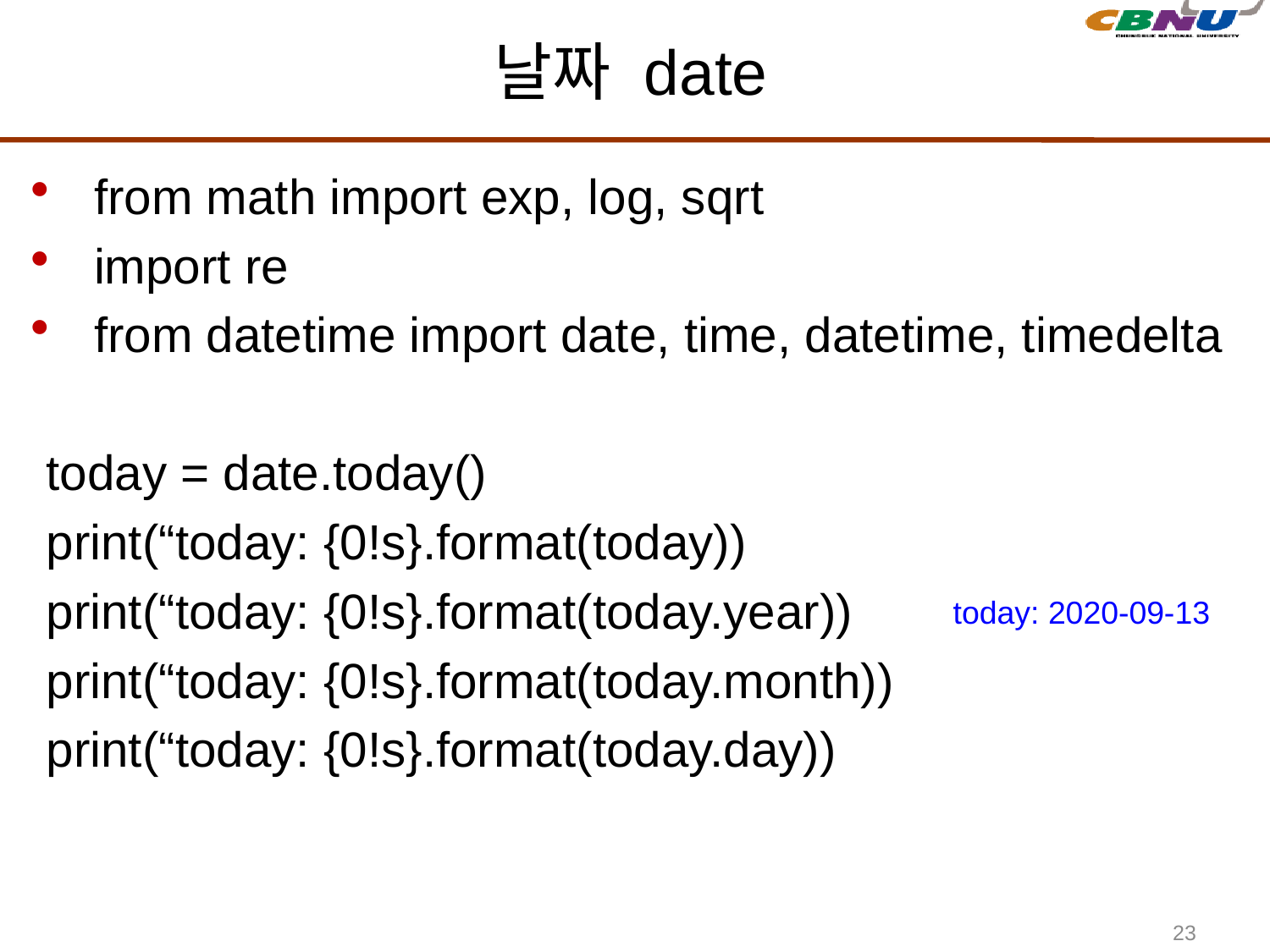

# 날짜 date
 from math import exp, log, sqrt
 import re
 from datetime import date, time, datetime, timedelta

 today = date.today()
 print(“today: {0!s}.format(today))
 print(“today: {0!s}.format(today.year))
 print(“today: {0!s}.format(today.month))
 print(“today: {0!s}.format(today.day))
today: 2020-09-13
23